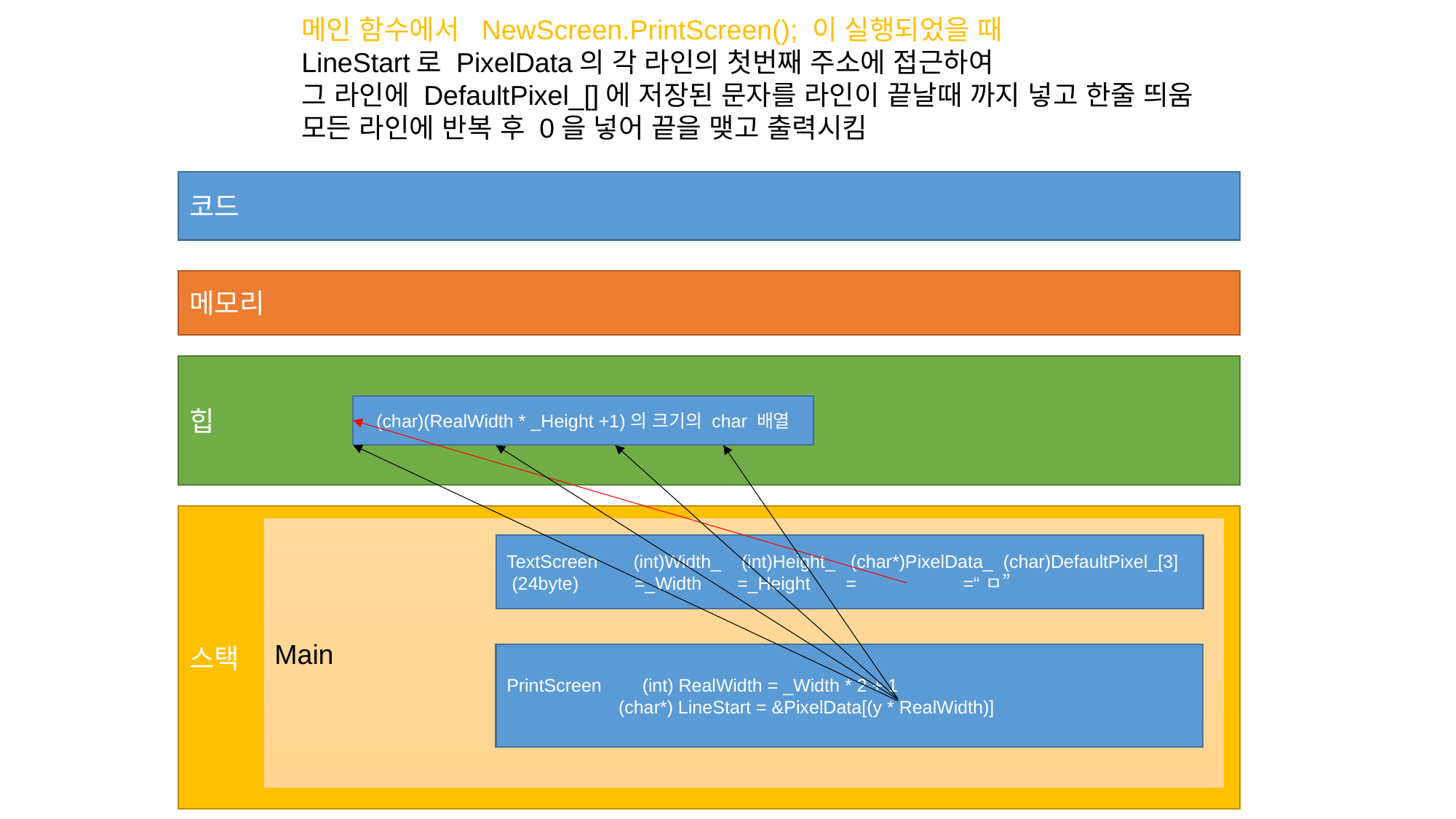

메인 함수에서  NewScreen.PrintScreen(); 이 실행되었을 때
LineStart로 PixelData의 각 라인의 첫번째 주소에 접근하여
그 라인에 DefaultPixel_[]에 저장된 문자를 라인이 끝날때 까지 넣고 한줄 띄움
모든 라인에 반복 후 0을 넣어 끝을 맺고 출력시킴

코드
메모리
힙
(char)(RealWidth * _Height +1)의 크기의 char 배열
스택
Main
TextScreen       (int)Width_    (int)Height_   (char*)PixelData_  (char)DefaultPixel_[3]
 (24byte)           =_Width       =_Height       =                     =“ㅁ”
PrintScreen        (int) RealWidth = _Width * 2 + 1
                      (char*) LineStart = &PixelData[(y * RealWidth)]